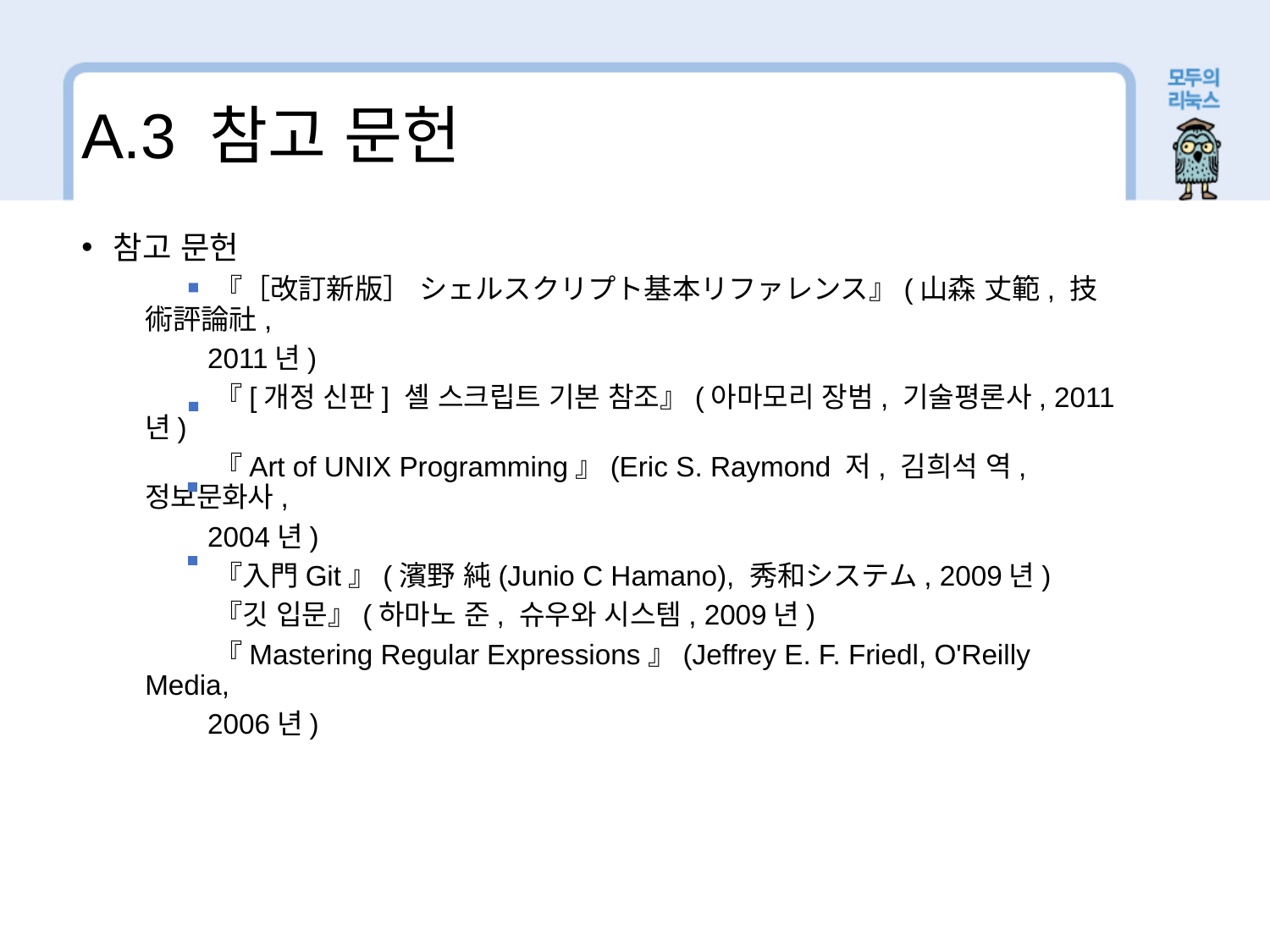

A.3 참고 문헌
참고 문헌
        『［改訂新版］ シェルスクリプト基本リファレンス』(山森 丈範, 技術評論社,
        2011년)
        『[개정 신판] 셸 스크립트 기본 참조』(아마모리 장범, 기술평론사, 2011년)
        『Art of UNIX Programming』(Eric S. Raymond 저, 김희석 역, 정보문화사,
        2004년)
        『入門Git』(濱野 純(Junio C Hamano), 秀和システム, 2009년)
        『깃 입문』(하마노 준, 슈우와 시스템, 2009년)
        『Mastering Regular Expressions』(Jeffrey E. F. Friedl, O'Reilly Media,
        2006년)